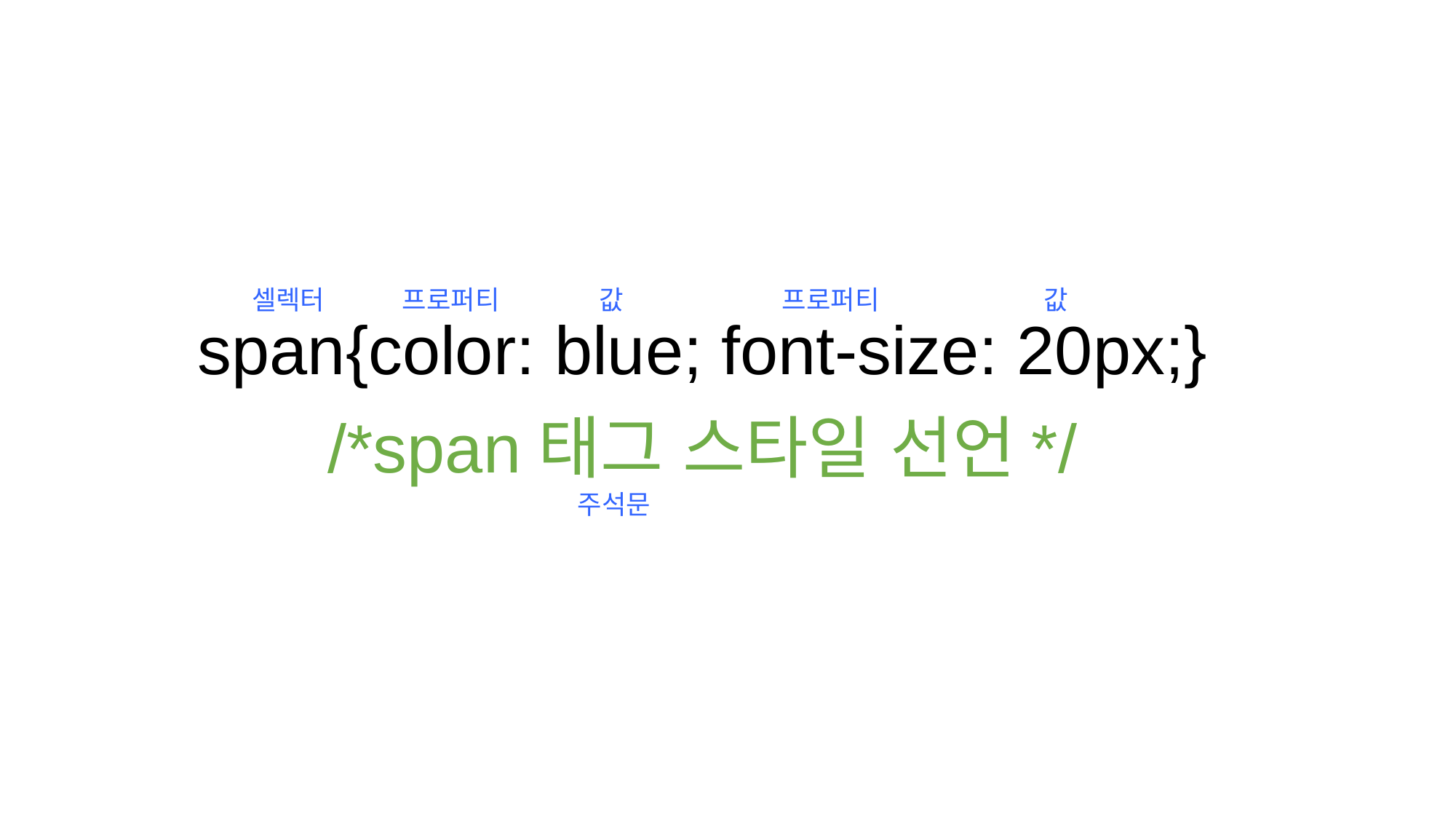

프로퍼티
값
값
프로퍼티
셀렉터
span{color: blue; font-size: 20px;}
/*span태그 스타일 선언*/
주석문